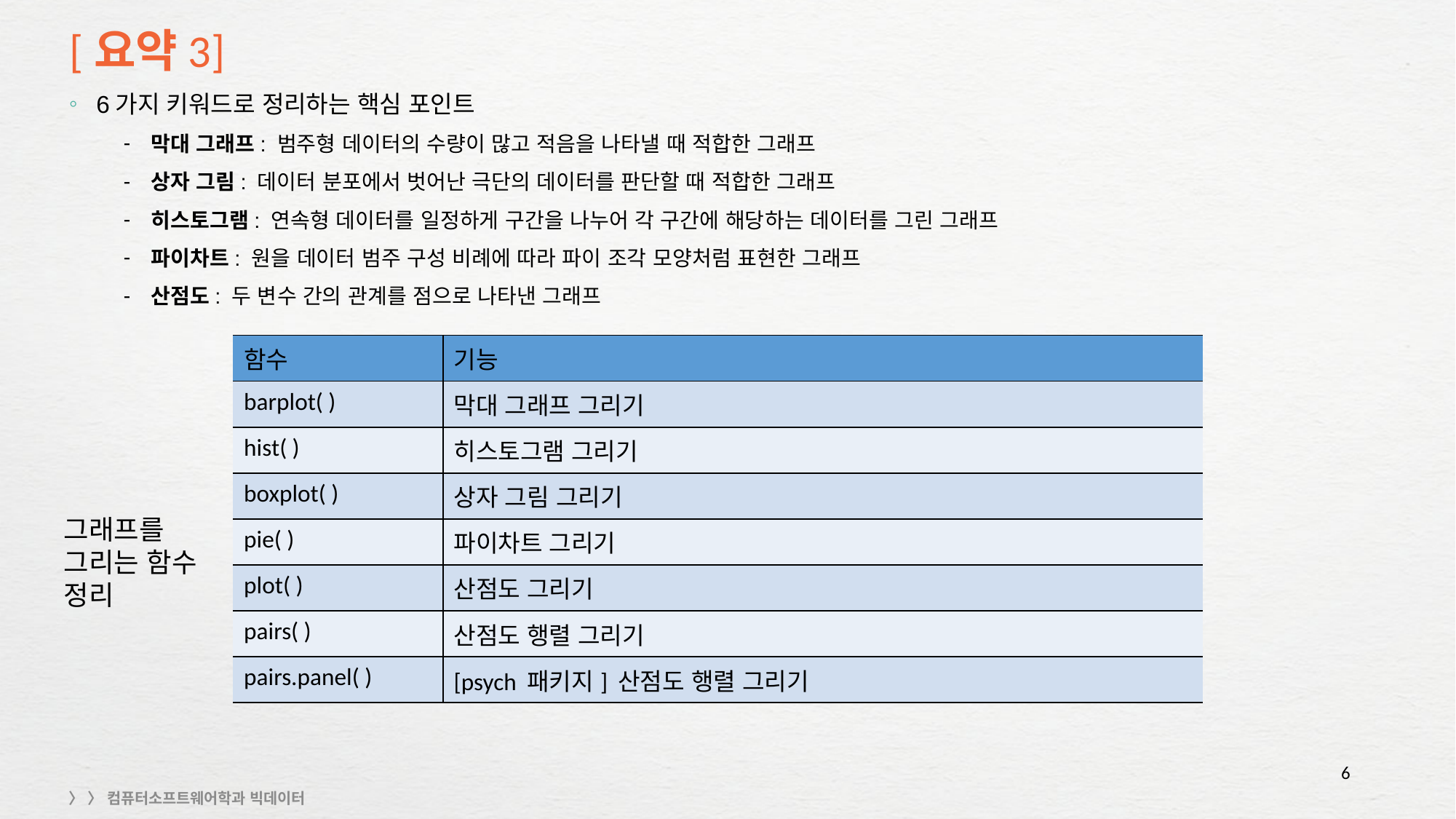

# [요약3]
6가지 키워드로 정리하는 핵심 포인트
막대 그래프: 범주형 데이터의 수량이 많고 적음을 나타낼 때 적합한 그래프
상자 그림: 데이터 분포에서 벗어난 극단의 데이터를 판단할 때 적합한 그래프
히스토그램: 연속형 데이터를 일정하게 구간을 나누어 각 구간에 해당하는 데이터를 그린 그래프
파이차트: 원을 데이터 범주 구성 비례에 따라 파이 조각 모양처럼 표현한 그래프
산점도: 두 변수 간의 관계를 점으로 나타낸 그래프

| 함수 | 기능 |
| --- | --- |
| barplot( ) | 막대 그래프 그리기 |
| hist( ) | 히스토그램 그리기 |
| boxplot( ) | 상자 그림 그리기 |
| pie( ) | 파이차트 그리기 |
| plot( ) | 산점도 그리기 |
| pairs( ) | 산점도 행렬 그리기 |
| pairs.panel( ) | [psych 패키지] 산점도 행렬 그리기 |
그래프를 그리는 함수 정리
6
6
〉 〉 컴퓨터소프트웨어학과 빅데이터